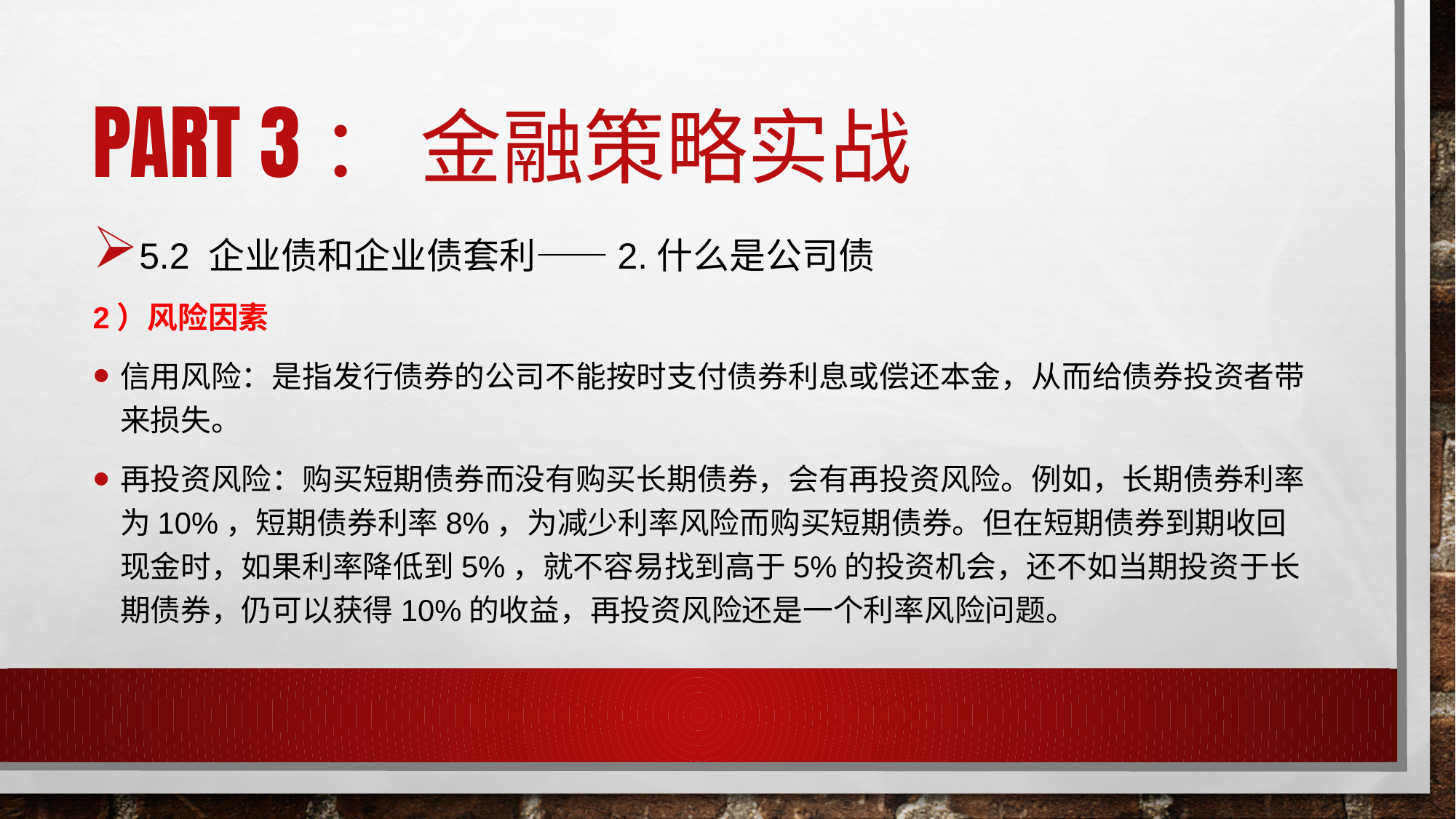

# Part 3： 金融策略实战
5.2 企业债和企业债套利——2.什么是公司债
2）风险因素
信用风险：是指发行债券的公司不能按时支付债券利息或偿还本金，从而给债券投资者带来损失。
再投资风险：购买短期债券而没有购买长期债券，会有再投资风险。例如，长期债券利率为10%，短期债券利率8%，为减少利率风险而购买短期债券。但在短期债券到期收回现金时，如果利率降低到5%，就不容易找到高于5%的投资机会，还不如当期投资于长期债券，仍可以获得10%的收益，再投资风险还是一个利率风险问题。